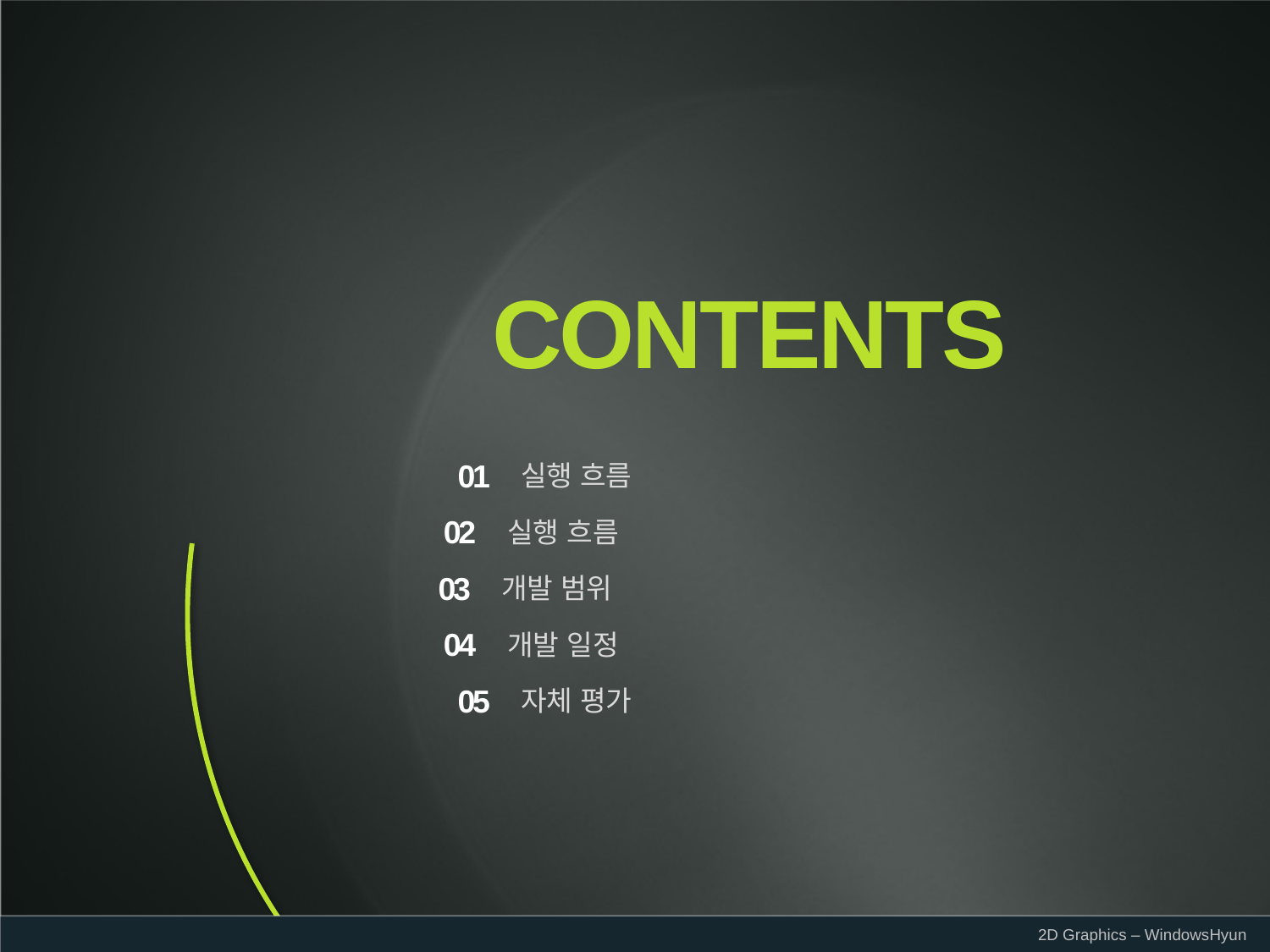

CONTENTS
01
실행 흐름
02
실행 흐름
03
개발 범위
04
개발 일정
05
자체 평가